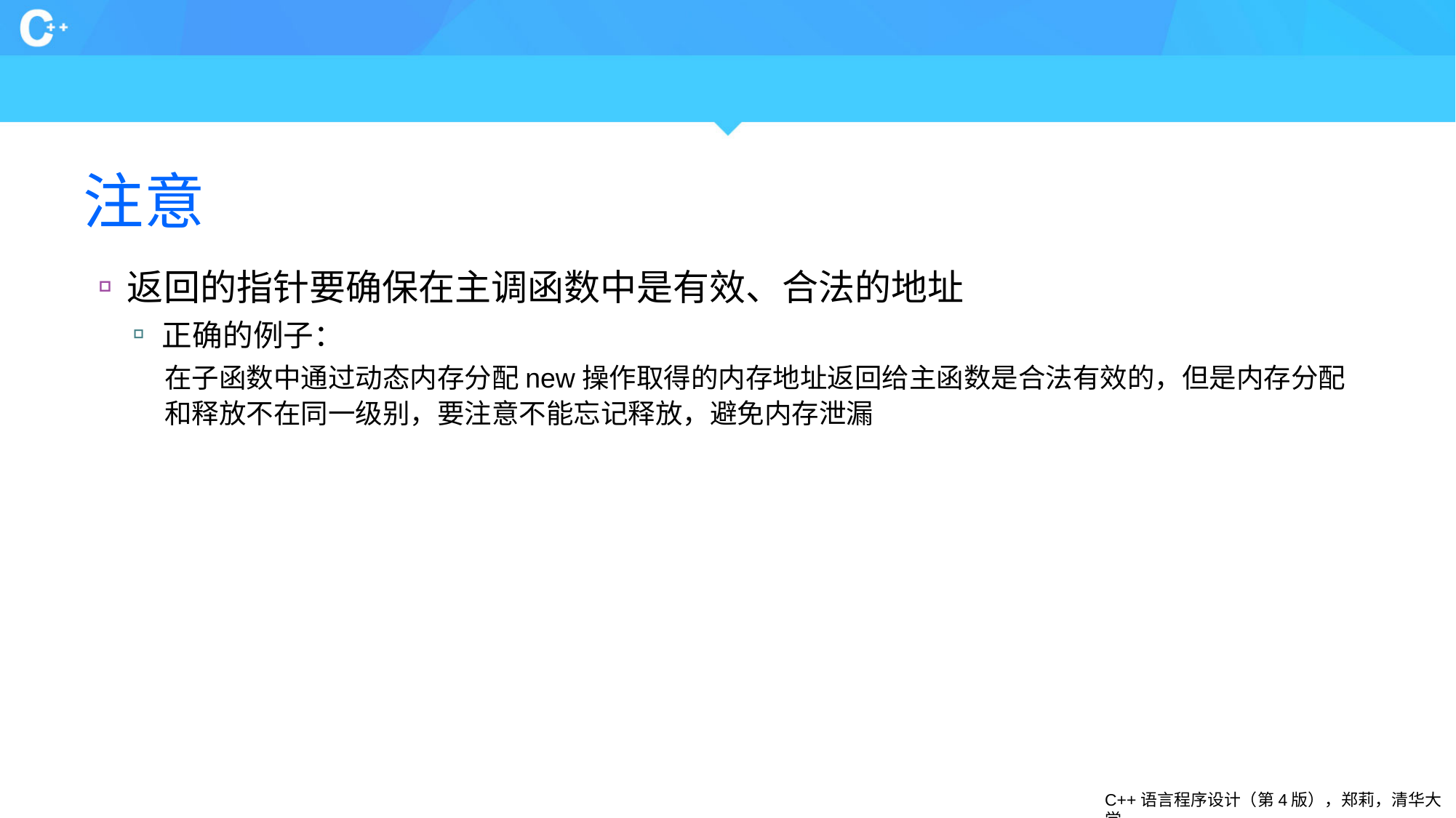

# 注意
返回的指针要确保在主调函数中是有效、合法的地址
正确的例子：
在子函数中通过动态内存分配new操作取得的内存地址返回给主函数是合法有效的，但是内存分配和释放不在同一级别，要注意不能忘记释放，避免内存泄漏